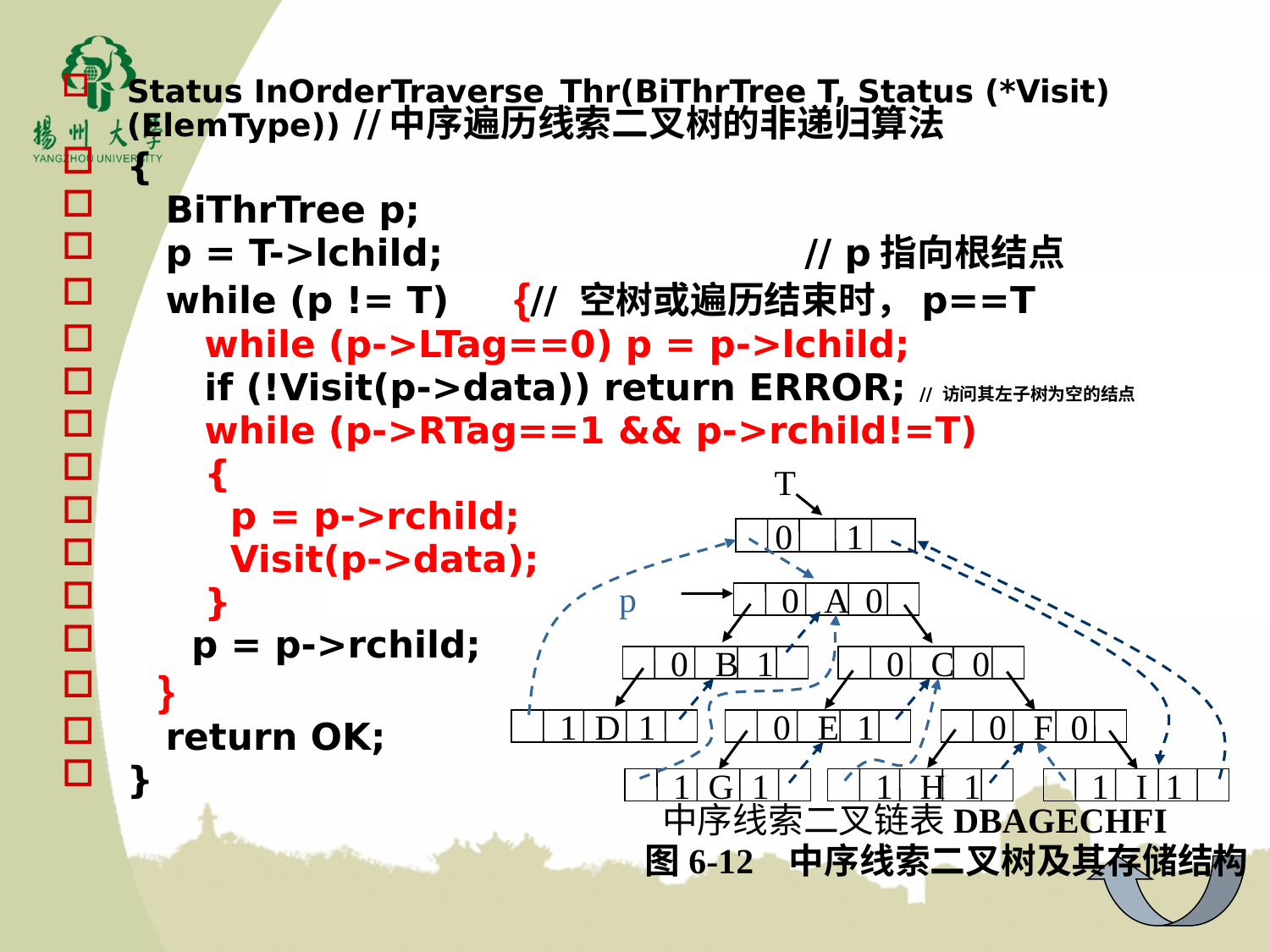

Status InOrderTraverse_Thr(BiThrTree T, Status (*Visit)(ElemType)) //中序遍历线索二叉树的非递归算法
{
   BiThrTree p;
   p = T->lchild;                            // p指向根结点
   while (p != T)     {// 空树或遍历结束时，p==T
      while (p->LTag==0) p = p->lchild;
      if (!Visit(p->data)) return ERROR; // 访问其左子树为空的结点
      while (p->RTag==1 && p->rchild!=T)
      {
        p = p->rchild;
        Visit(p->data);
      }
     p = p->rchild;
   }
   return OK;
}
T

   0      1

p
    0   A  0

    0   B  1

    0   C  0

    1  D  1

    0   E  1

    0   F  0

    1  G  1

    1   H  1

    1   I  1

中序线索二叉链表DBAGECHFI
图6-12   中序线索二叉树及其存储结构